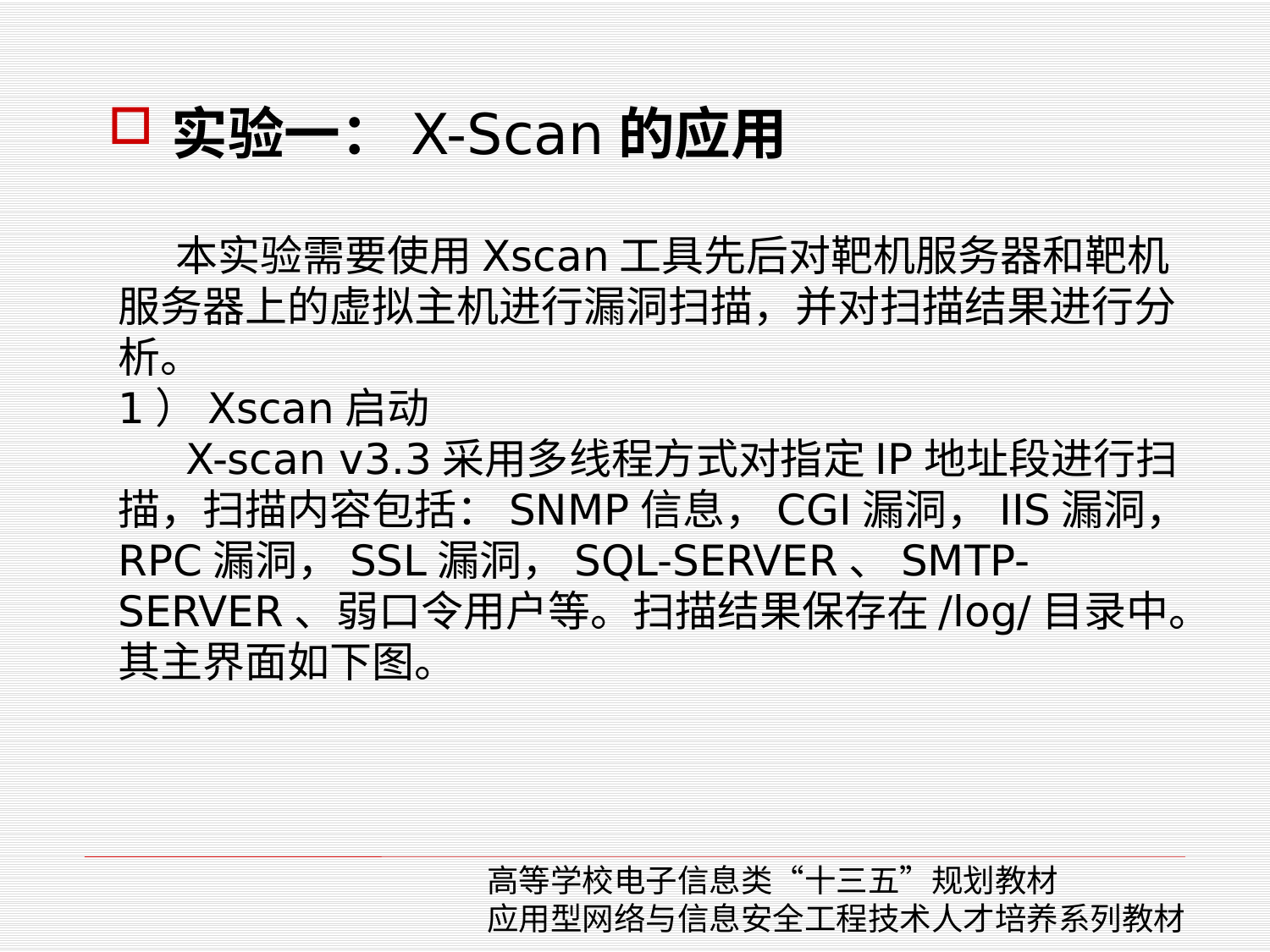

实验一：X-Scan的应用
     本实验需要使用Xscan工具先后对靶机服务器和靶机服务器上的虚拟主机进行漏洞扫描，并对扫描结果进行分析。
1）Xscan启动
     X-scan v3.3采用多线程方式对指定IP地址段进行扫描，扫描内容包括：SNMP信息，CGI漏洞，IIS漏洞，RPC漏洞，SSL漏洞，SQL-SERVER、SMTP-SERVER、弱口令用户等。扫描结果保存在/log/目录中。其主界面如下图。
高等学校电子信息类“十三五”规划教材
应用型网络与信息安全工程技术人才培养系列教材